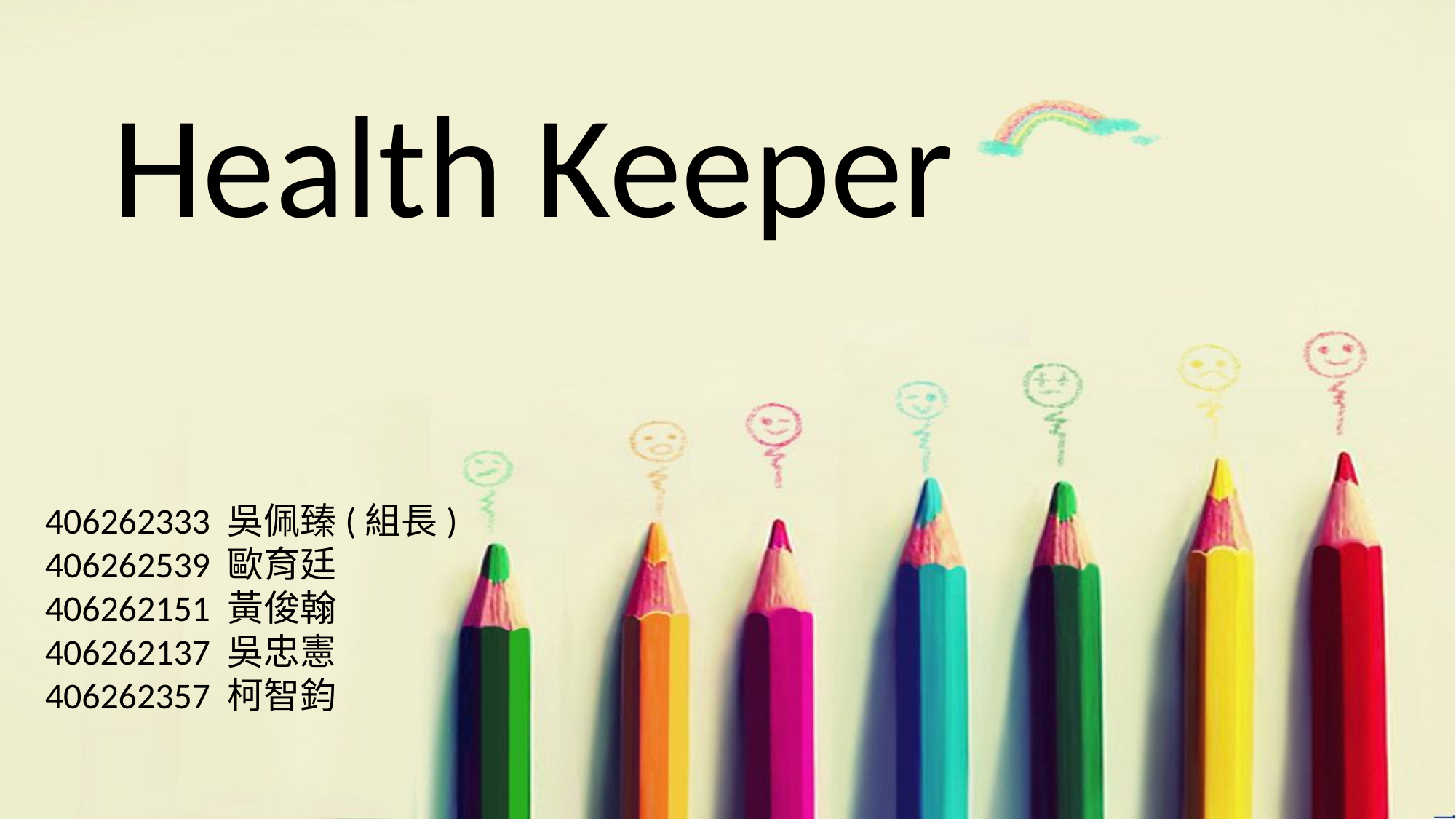

# Health Keeper
406262333 吳佩臻(組長)
406262539 歐育廷
406262151 黃俊翰
406262137 吳忠憲
406262357 柯智鈞